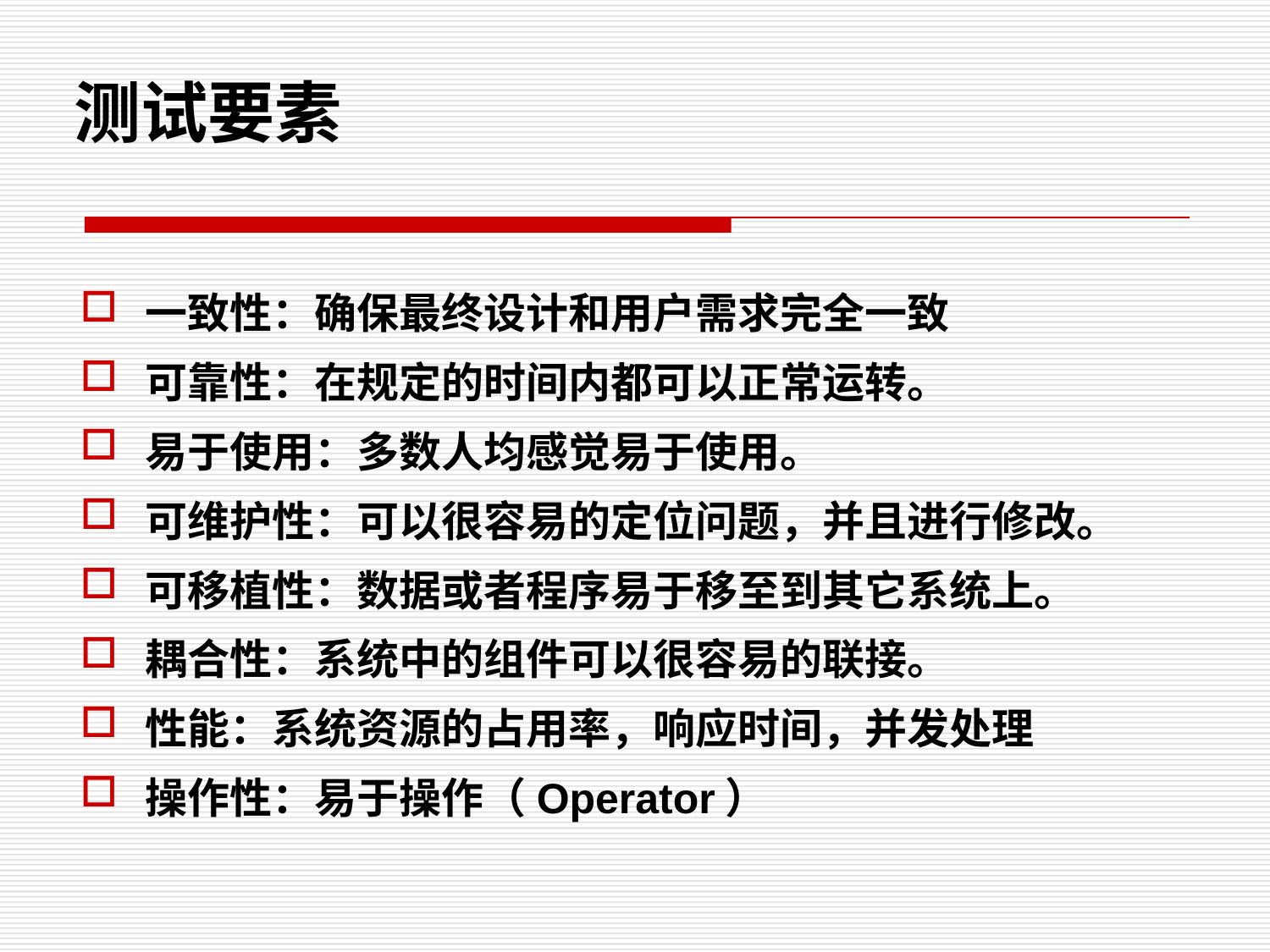

测试要素
一致性：确保最终设计和用户需求完全一致
可靠性：在规定的时间内都可以正常运转。
易于使用：多数人均感觉易于使用。
可维护性：可以很容易的定位问题，并且进行修改。
可移植性：数据或者程序易于移至到其它系统上。
耦合性：系统中的组件可以很容易的联接。
性能：系统资源的占用率，响应时间，并发处理
操作性：易于操作（Operator）